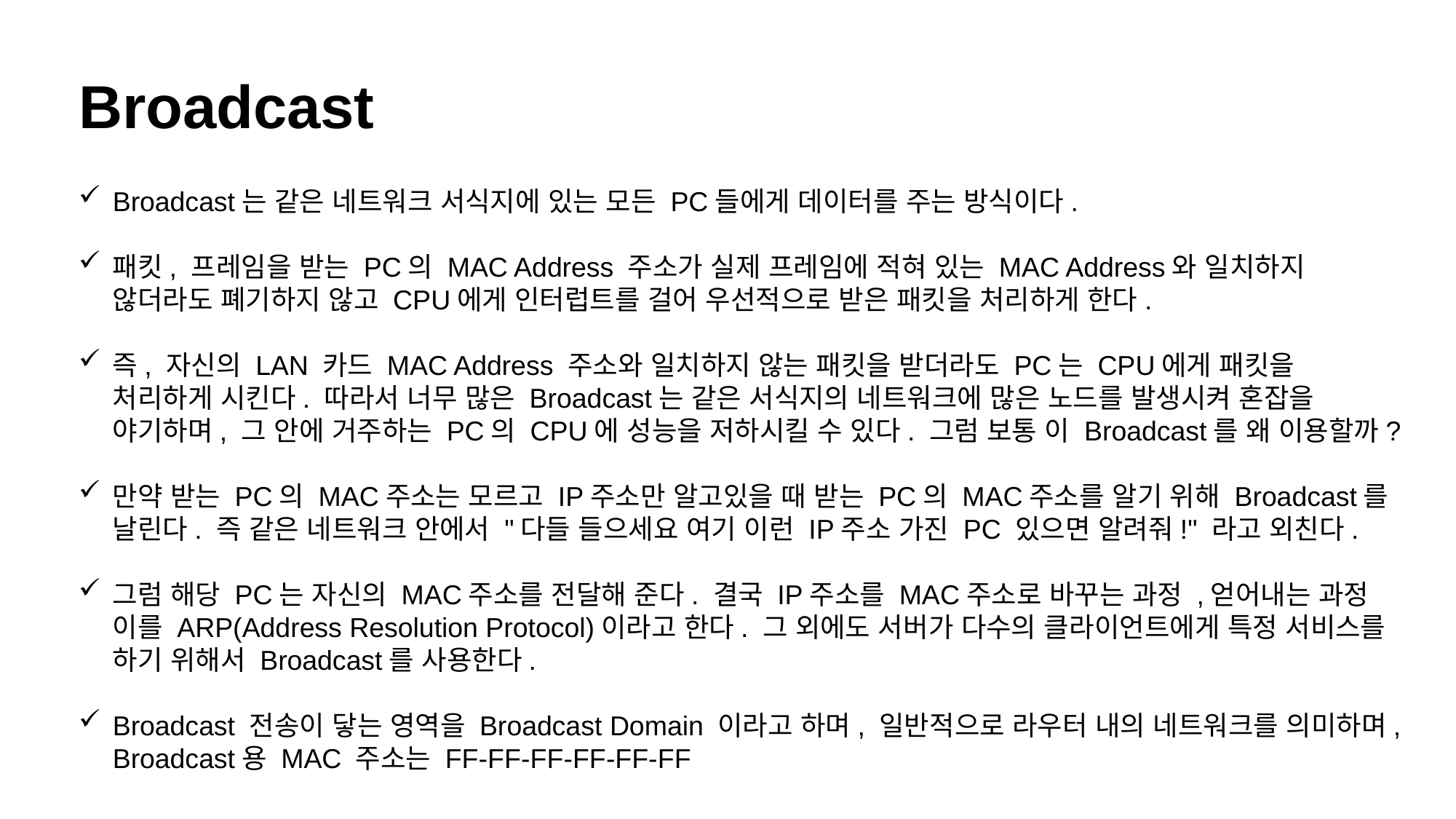

# Broadcast
Broadcast는 같은 네트워크 서식지에 있는 모든 PC들에게 데이터를 주는 방식이다.

패킷, 프레임을 받는 PC의 MAC Address 주소가 실제 프레임에 적혀 있는 MAC Address와 일치하지 않더라도 폐기하지 않고 CPU에게 인터럽트를 걸어 우선적으로 받은 패킷을 처리하게 한다.

즉, 자신의 LAN 카드 MAC Address 주소와 일치하지 않는 패킷을 받더라도 PC는 CPU에게 패킷을 처리하게 시킨다. 따라서 너무 많은 Broadcast는 같은 서식지의 네트워크에 많은 노드를 발생시켜 혼잡을 야기하며, 그 안에 거주하는 PC의 CPU에 성능을 저하시킬 수 있다. 그럼 보통 이 Broadcast를 왜 이용할까?

만약 받는 PC의 MAC주소는 모르고 IP주소만 알고있을 때 받는 PC의 MAC주소를 알기 위해 Broadcast를 날린다. 즉 같은 네트워크 안에서 "다들 들으세요 여기 이런 IP주소 가진 PC 있으면 알려줘!" 라고 외친다.

그럼 해당 PC는 자신의 MAC주소를 전달해 준다. 결국 IP주소를 MAC주소로 바꾸는 과정 ,얻어내는 과정 이를 ARP(Address Resolution Protocol)이라고 한다. 그 외에도 서버가 다수의 클라이언트에게 특정 서비스를 하기 위해서 Broadcast를 사용한다.

Broadcast 전송이 닿는 영역을 Broadcast Domain 이라고 하며, 일반적으로 라우터 내의 네트워크를 의미하며, Broadcast용 MAC 주소는 FF-FF-FF-FF-FF-FF